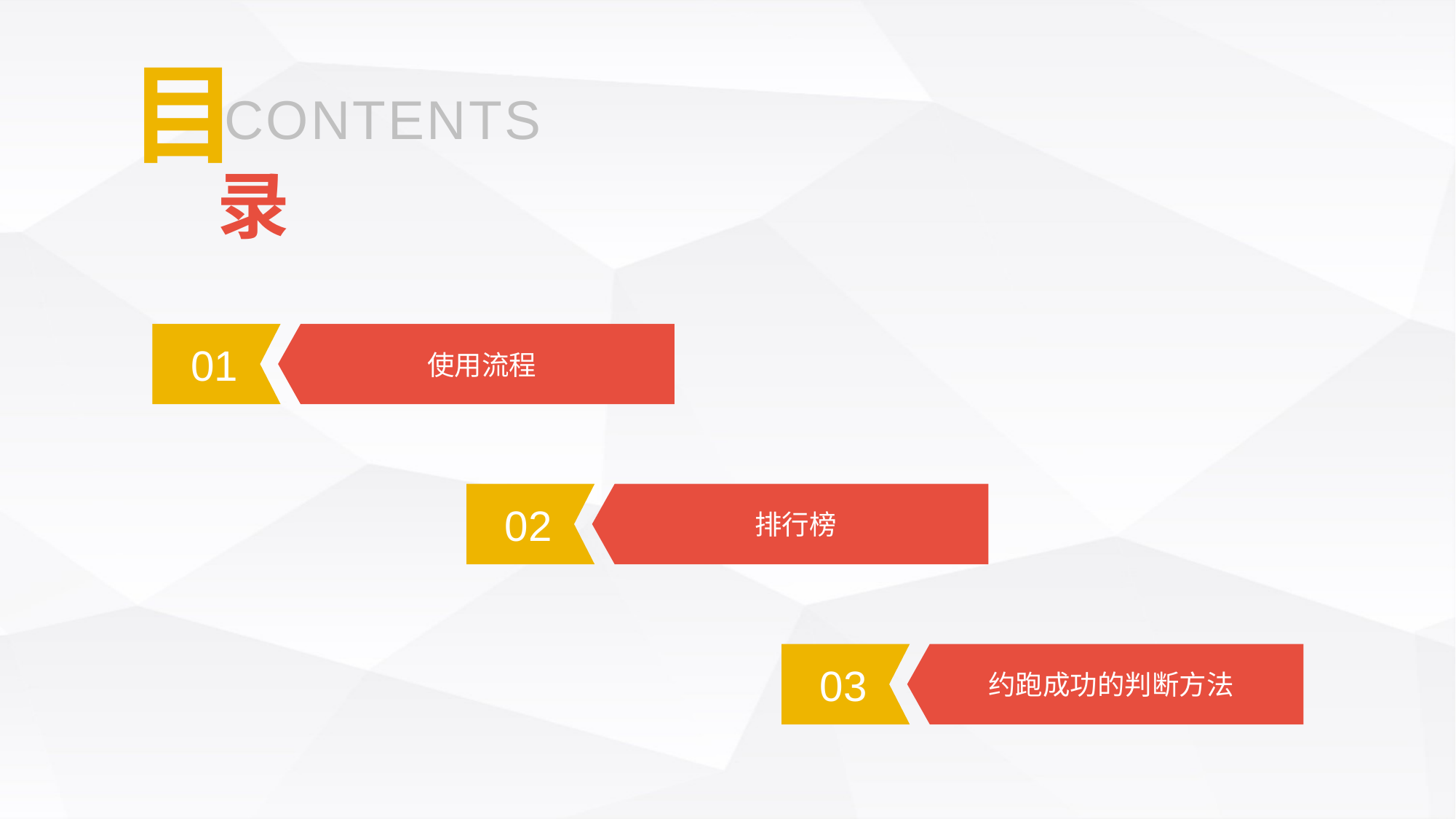

目
CONTENTS
录
01
使用流程
02
排行榜
03
约跑成功的判断方法